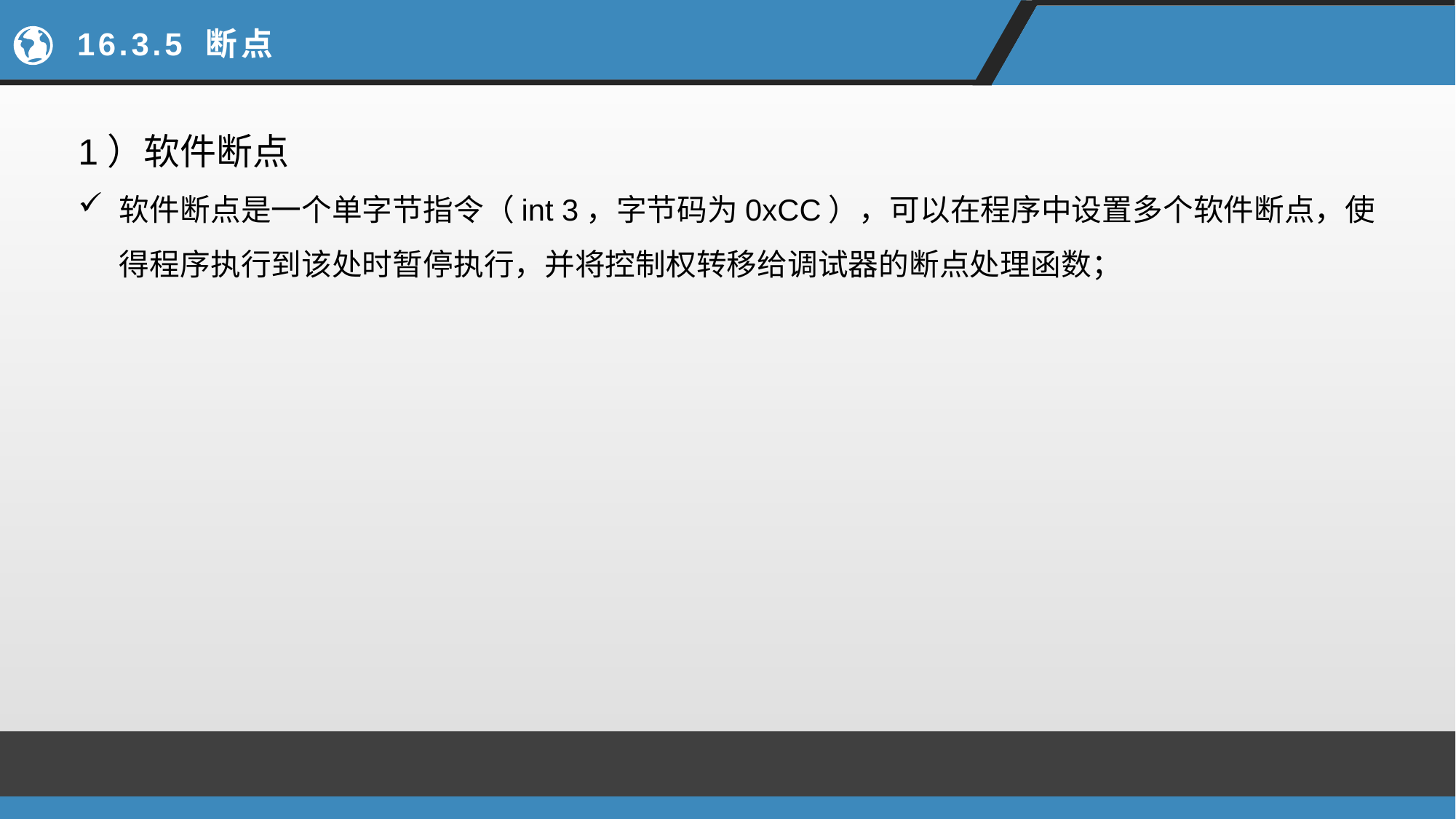

# 16.3.5 断点

1）软件断点
软件断点是一个单字节指令（int 3，字节码为0xCC），可以在程序中设置多个软件断点，使得程序执行到该处时暂停执行，并将控制权转移给调试器的断点处理函数；